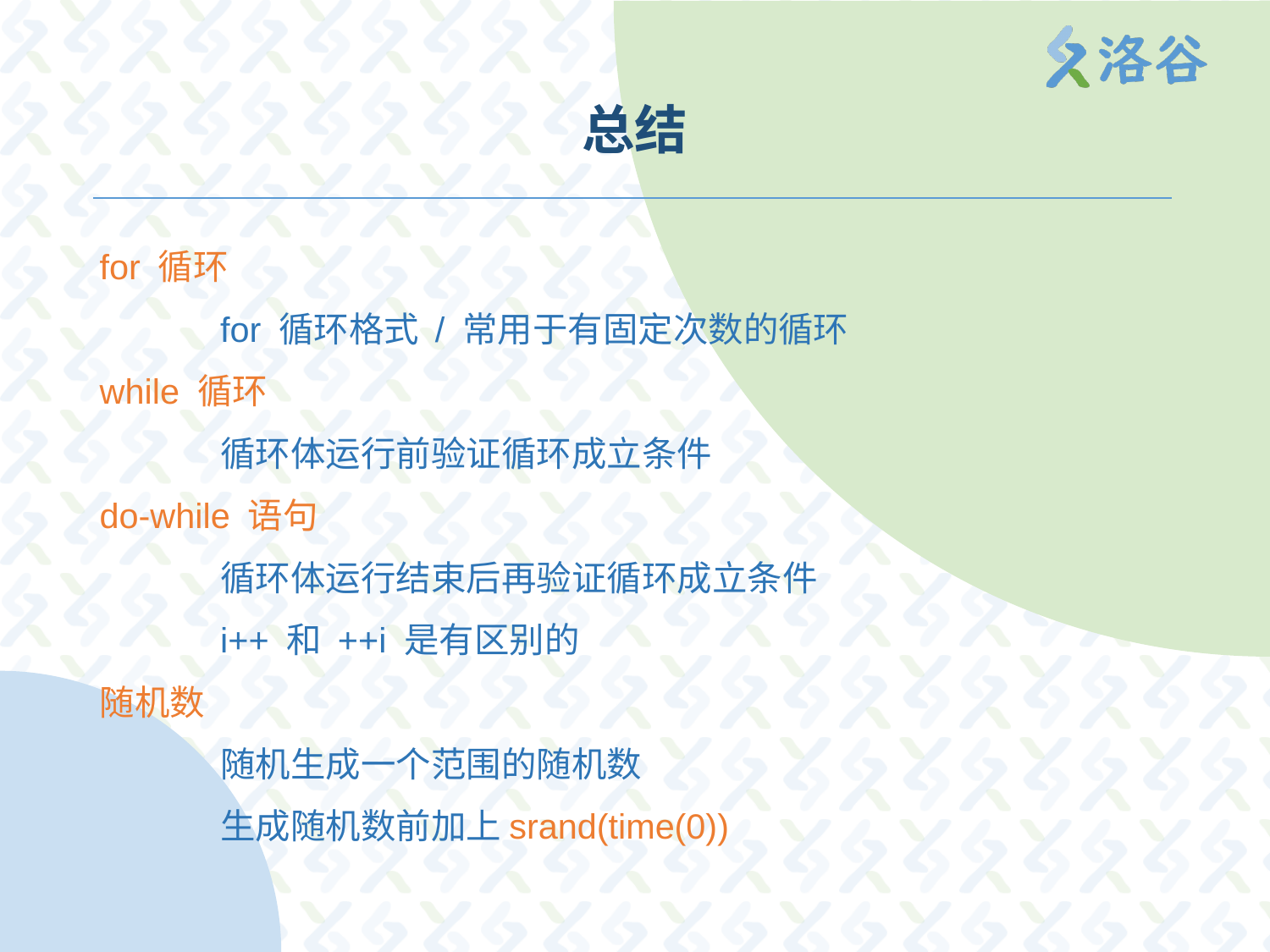

# 总结
for 循环
	for 循环格式 / 常用于有固定次数的循环
while 循环
	循环体运行前验证循环成立条件
do-while 语句
	循环体运行结束后再验证循环成立条件
	i++ 和 ++i 是有区别的
随机数
	随机生成一个范围的随机数
	生成随机数前加上srand(time(0))